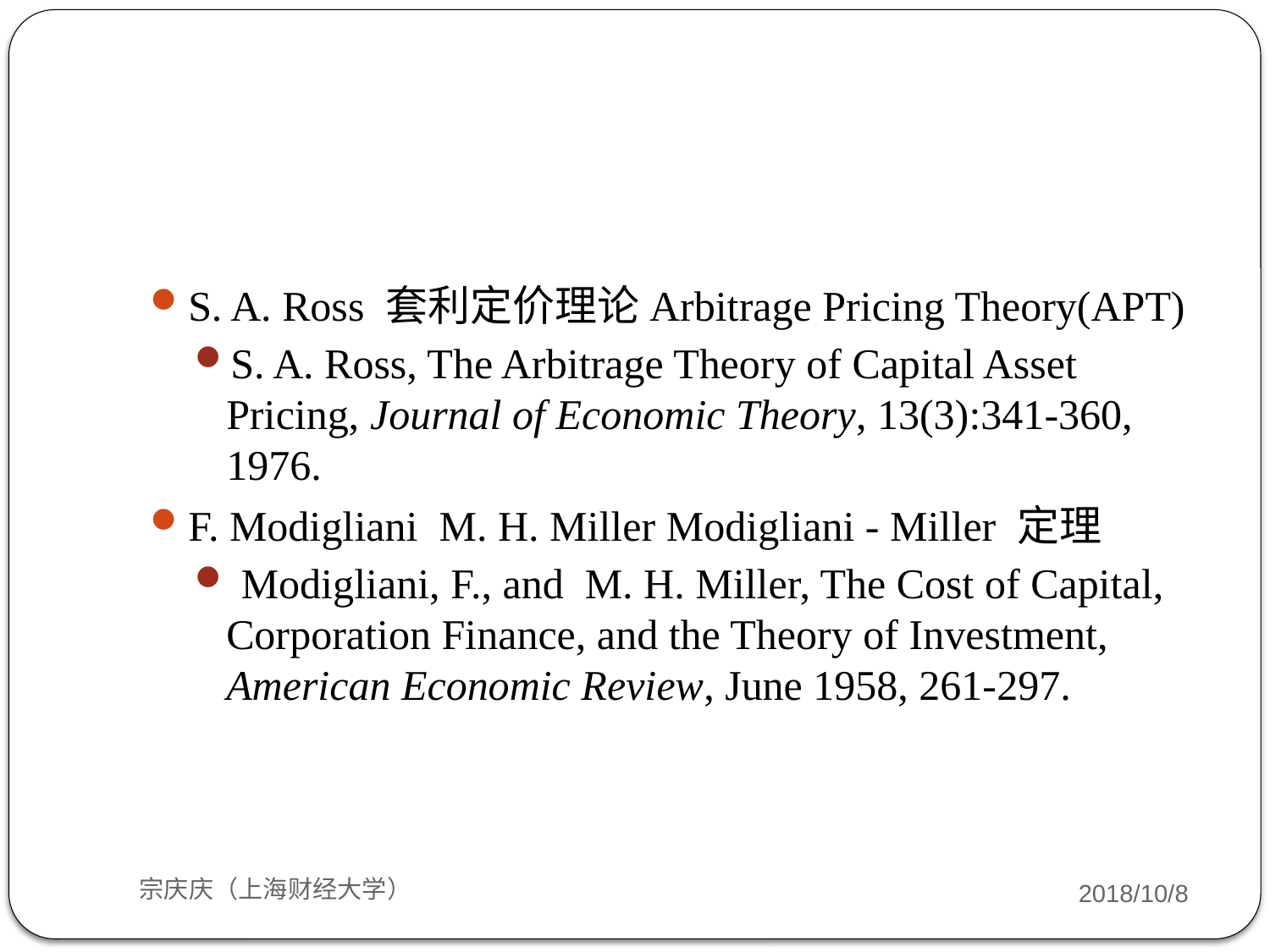

S. A. Ross 套利定价理论Arbitrage Pricing Theory(APT)
S. A. Ross, The Arbitrage Theory of Capital Asset Pricing, Journal of Economic Theory, 13(3):341-360, 1976.
F. Modigliani  M. H. Miller Modigliani - Miller 定理
 Modigliani, F., and  M. H. Miller, The Cost of Capital, Corporation Finance, and the Theory of Investment, American Economic Review, June 1958, 261-297.
宗庆庆（上海财经大学）
2018/10/8